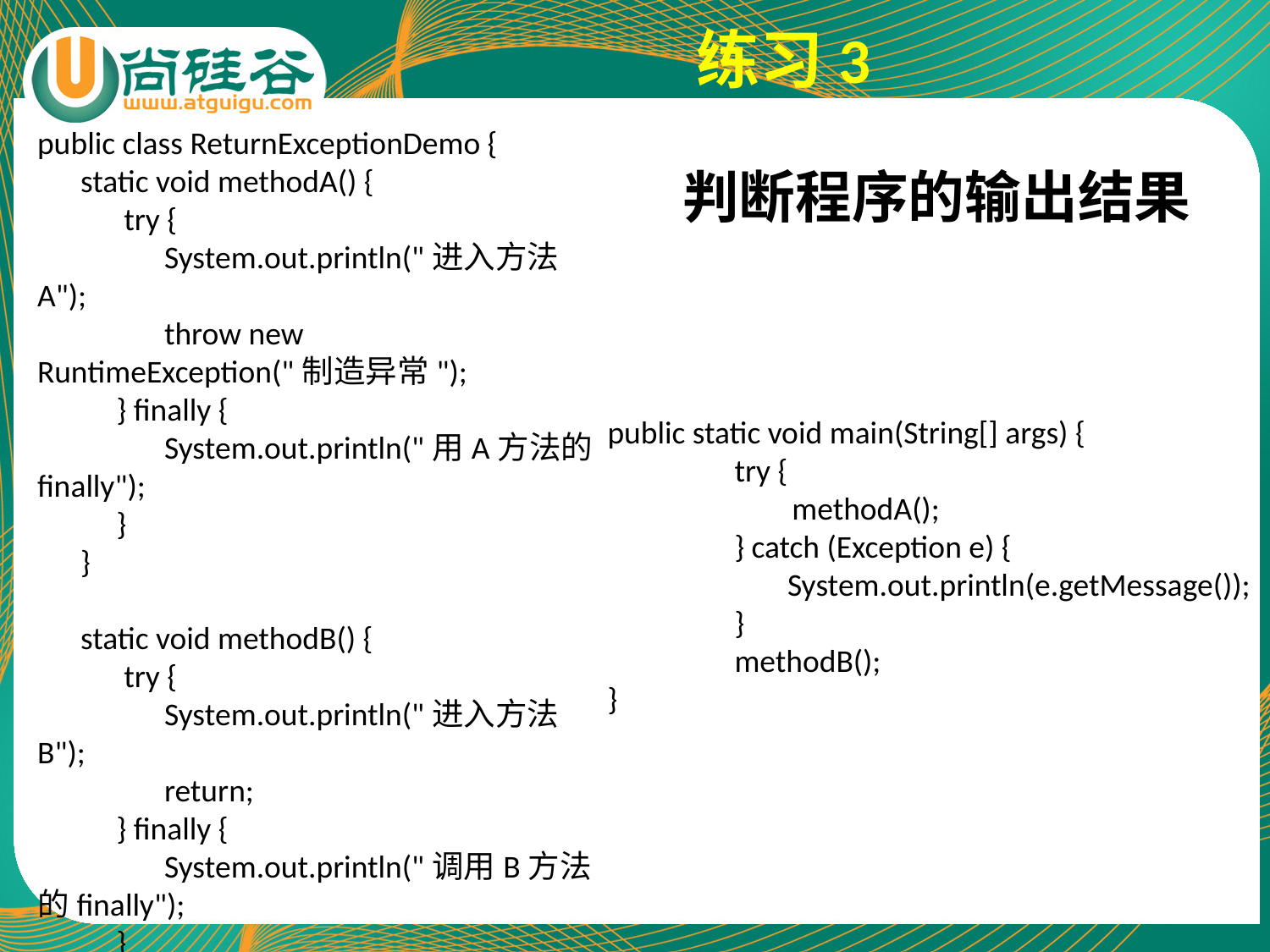

# 练习3
public class ReturnExceptionDemo {
      static void methodA() {
            try {
	System.out.println("进入方法A");
	throw new RuntimeException("制造异常");
           } finally {
	System.out.println("用A方法的finally");
           }
      }

      static void methodB() {
            try {
	System.out.println("进入方法B");
	return;
           } finally {
	System.out.println("调用B方法的finally");
           }
}
判断程序的输出结果
public static void main(String[] args) {
	try {
	        methodA();
	} catch (Exception e) {
                         System.out.println(e.getMessage());
	}
	methodB();
}